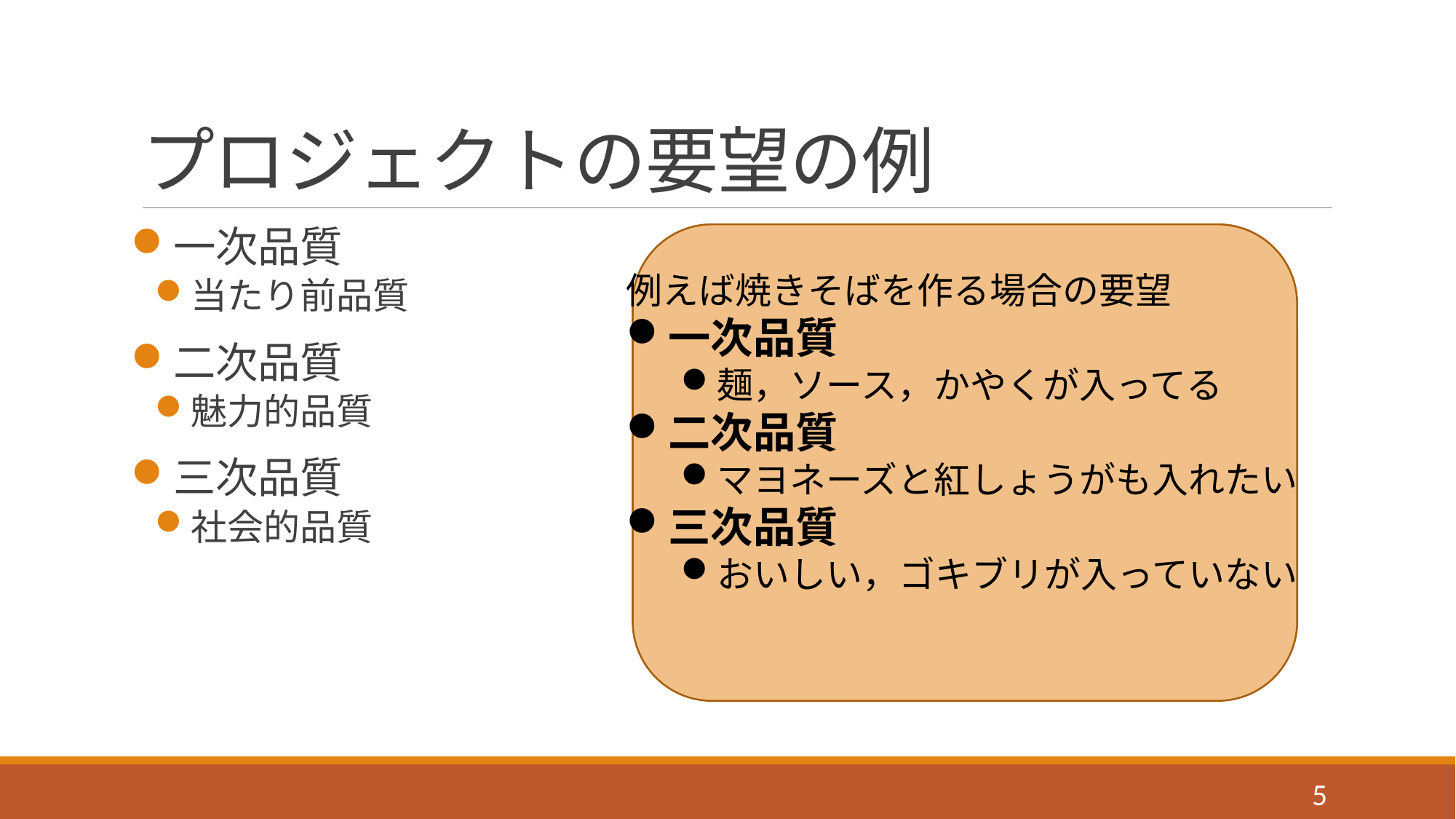

# プロジェクトの要望の例
一次品質
当たり前品質
二次品質
魅力的品質
三次品質
社会的品質

例えば焼きそばを作る場合の要望
一次品質
麺，ソース，かやくが入ってる
二次品質
マヨネーズと紅しょうがも入れたい
三次品質
おいしい，ゴキブリが入っていない

5